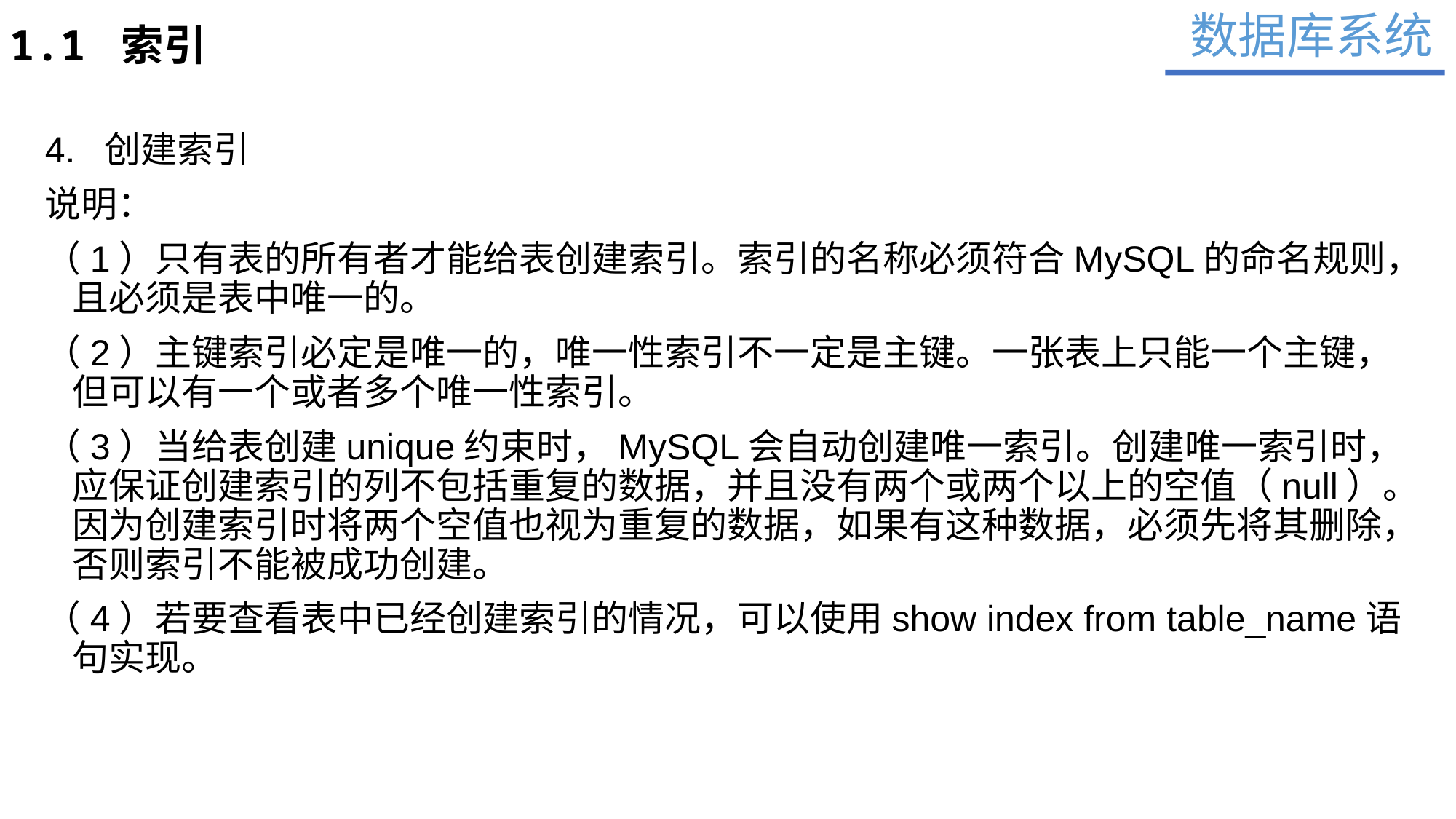

数据库系统
1.1 索引

4.  创建索引
说明：
（1）只有表的所有者才能给表创建索引。索引的名称必须符合MySQL的命名规则，且必须是表中唯一的。
（2）主键索引必定是唯一的，唯一性索引不一定是主键。一张表上只能一个主键，但可以有一个或者多个唯一性索引。
（3）当给表创建unique约束时，MySQL会自动创建唯一索引。创建唯一索引时，应保证创建索引的列不包括重复的数据，并且没有两个或两个以上的空值（null）。因为创建索引时将两个空值也视为重复的数据，如果有这种数据，必须先将其删除，否则索引不能被成功创建。
（4）若要查看表中已经创建索引的情况，可以使用show index from table_name语句实现。